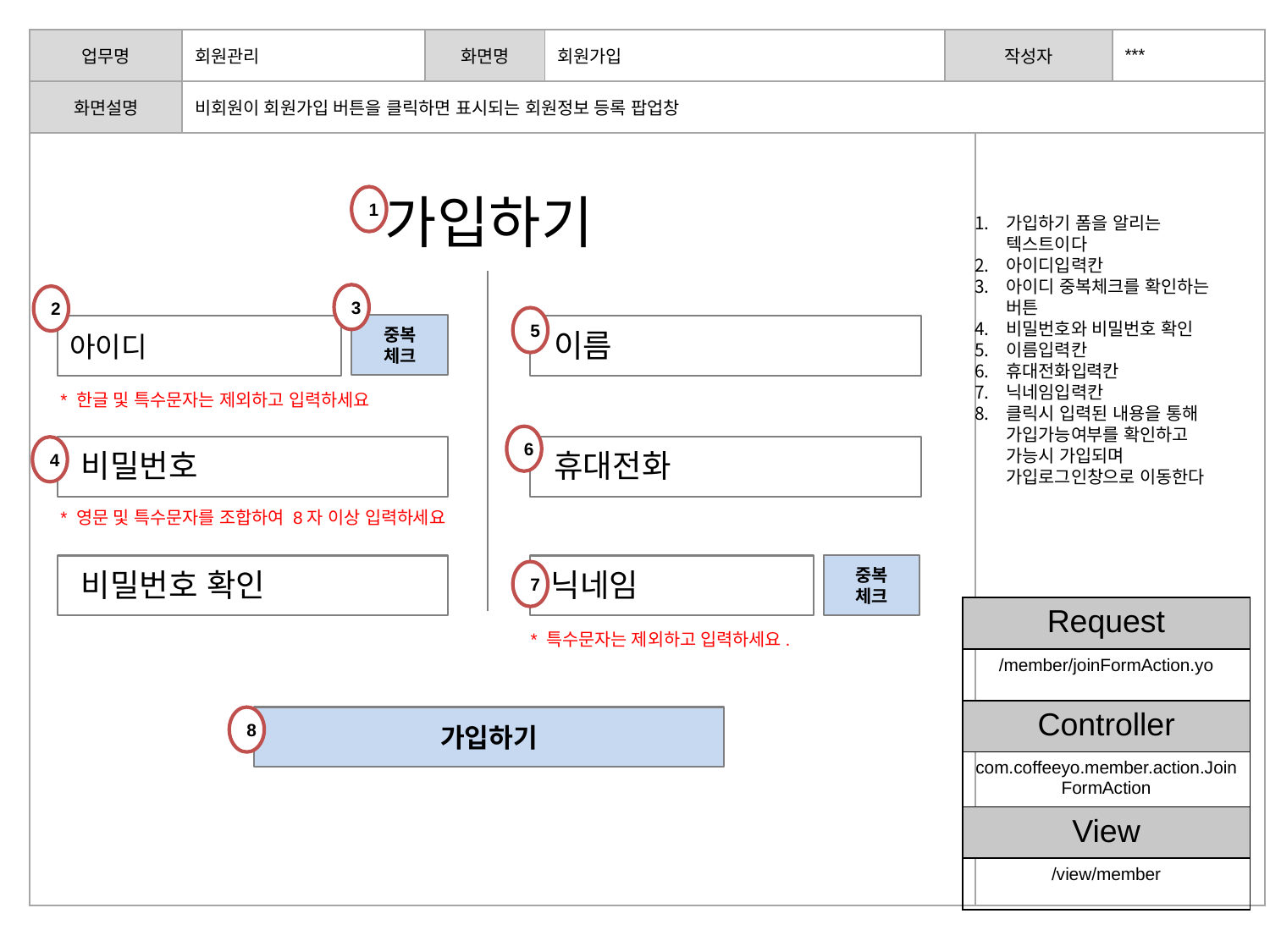

| 업무명 | 회원관리 | 화면명 | 회원가입 | 작성자 |  | \*\*\* |
| --- | --- | --- | --- | --- | --- | --- |
| 화면설명 | 비회원이 회원가입 버튼을 클릭하면 표시되는 회원정보 등록 팝업창 |  |  |  |  |  |
|  |  |  |  |  |  |  |
가입하기
1
가입하기 폼을 알리는 텍스트이다
아이디입력칸
아이디 중복체크를 확인하는 버튼
비밀번호와 비밀번호 확인
이름입력칸
휴대전화입력칸
닉네임입력칸
클릭시 입력된 내용을 통해 가입가능여부를 확인하고 가능시 가입되며 가입로그인창으로 이동한다
3
2
5
중복
체크
아이디

이름
* 한글 및 특수문자는 제외하고 입력하세요
6
4

비밀번호

휴대전화
* 영문 및 특수문자를 조합하여 8자 이상 입력하세요
중복
체크

비밀번호 확인

닉네임
7
| Request |
| --- |
| /member/joinFormAction.yo |
| Controller |
| com.coffeeyo.member.action.JoinFormAction |
| View |
| /view/member |
* 특수문자는 제외하고 입력하세요.
8
가입하기